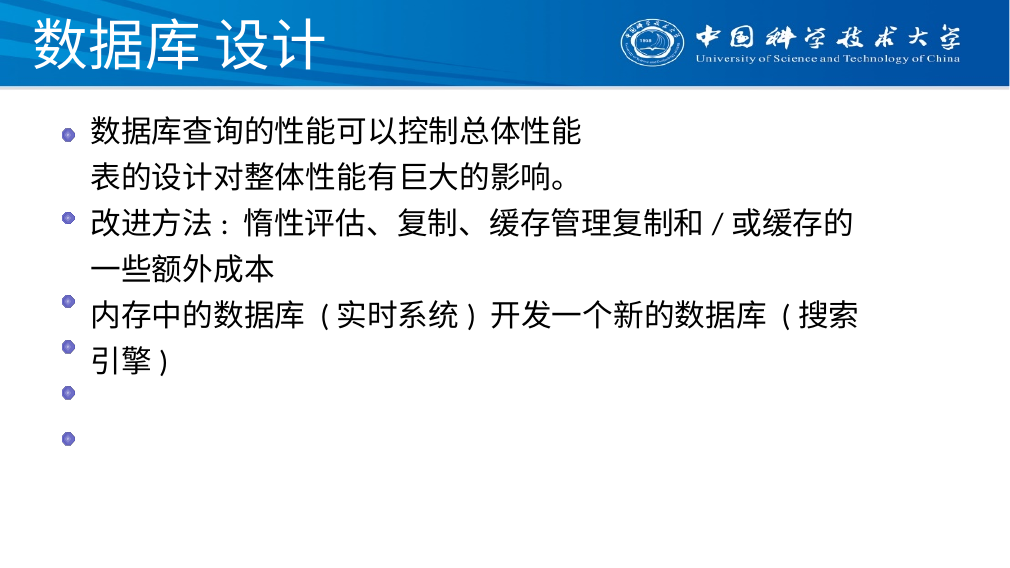

# 数据库 设计
数据库查询的性能可以控制总体性能
表的设计对整体性能有巨大的影响。
改进方法: 惰性评估、复制、缓存管理复制和/或缓存的一些额外成本
内存中的数据库 (实时系统) 开发一个新的数据库 (搜索引擎)